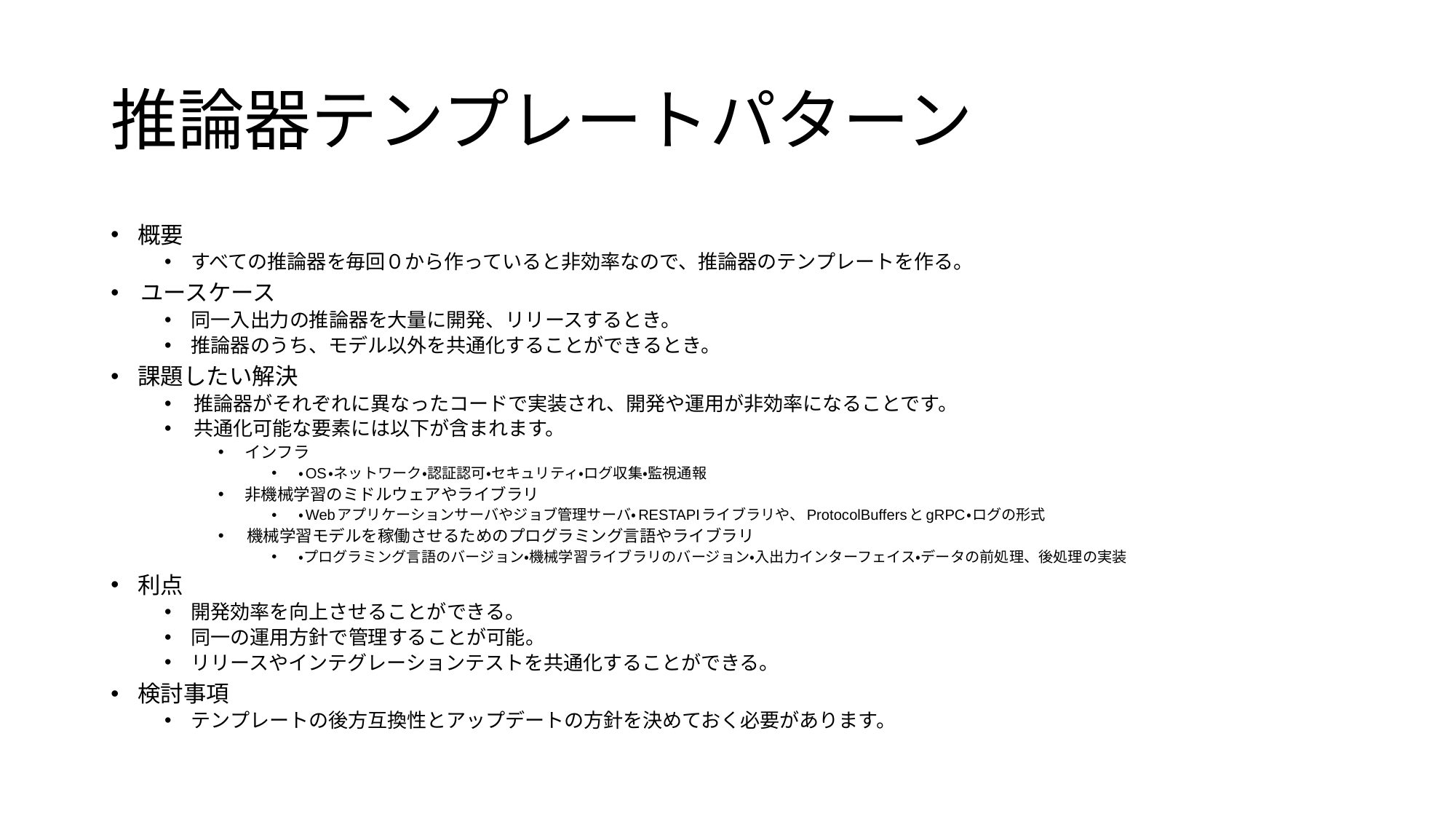

# 推論器テンプレートパターン
概要
すべての推論器を毎回０から作っていると非効率なので、推論器のテンプレートを作る。
﻿ユースケース
同一入出力の推論器を大量に開発、リリースするとき。
推論器のうち、モデル以外を共通化することができるとき。
課題したい解決
﻿推論器がそれぞれに異なったコードで実装され、開発や運用が非効率になることです。
﻿共通化可能な要素には以下が含まれます。
インフラ
・OS・ネットワーク・認証認可・セキュリティ・ログ収集・監視通報
非機械学習のミドルウェアやライブラリ
・Webアプリケーションサーバやジョブ管理サーバ・RESTAPIライブラリや、ProtocolBuffersとgRPC・ログの形式
﻿機械学習モデルを稼働させるためのプログラミング言語やライブラリ
・プログラミング言語のバージョン・機械学習ライブラリのバージョン・入出力インターフェイス・データの前処理、後処理の実装
利点
開発効率を向上させることができる。
同一の運用方針で管理することが可能。
リリースやインテグレーションテストを共通化することができる。
検討事項
テンプレートの後方互換性とアップデートの方針を決めておく必要があります。